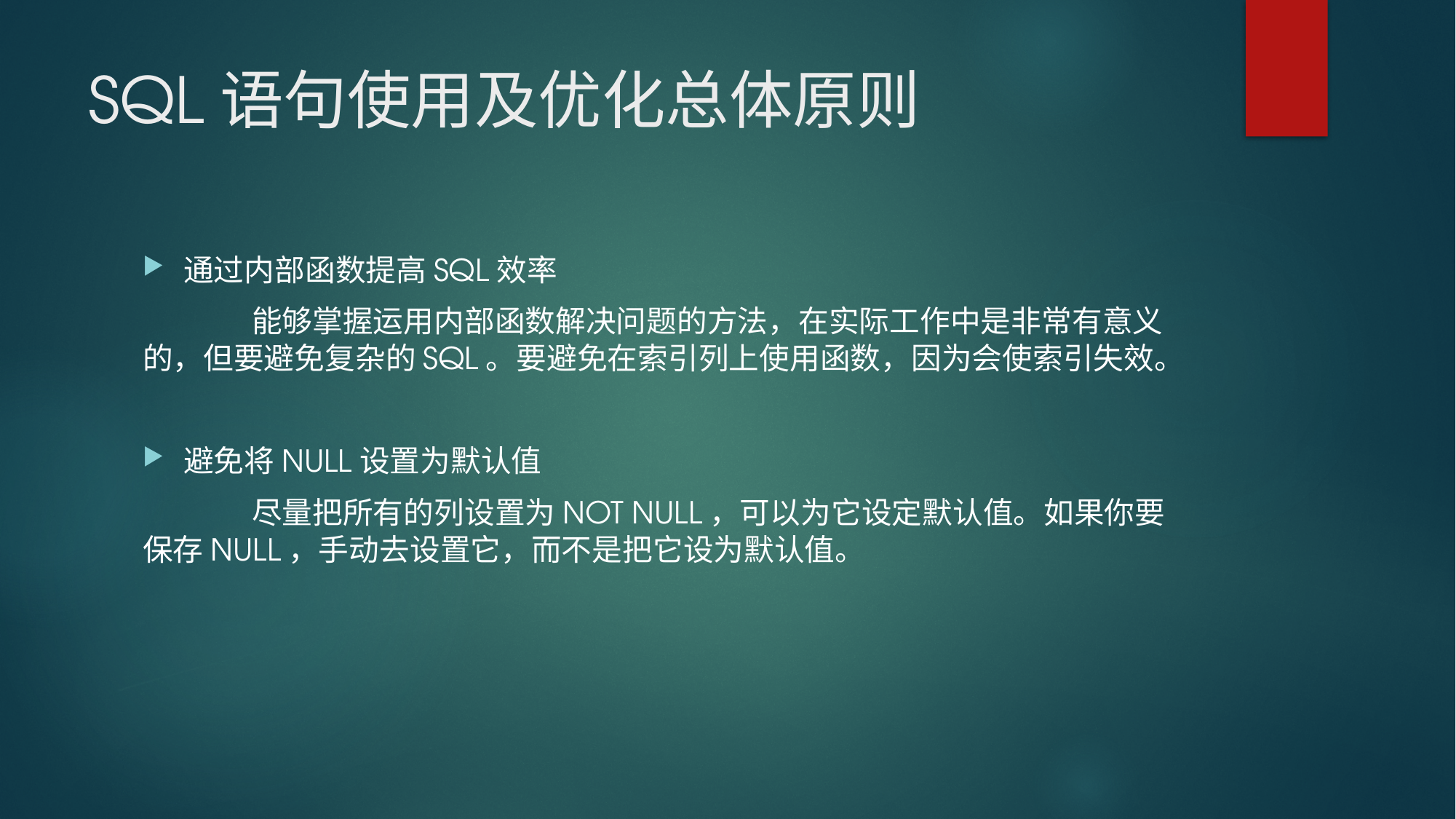

# SQL语句使用及优化总体原则
通过内部函数提高SQL效率
	能够掌握运用内部函数解决问题的方法，在实际工作中是非常有意义的，但要避免复杂的SQL。要避免在索引列上使用函数，因为会使索引失效。

避免将NULL设置为默认值
	尽量把所有的列设置为NOT NULL，可以为它设定默认值。如果你要保存NULL，手动去设置它，而不是把它设为默认值。